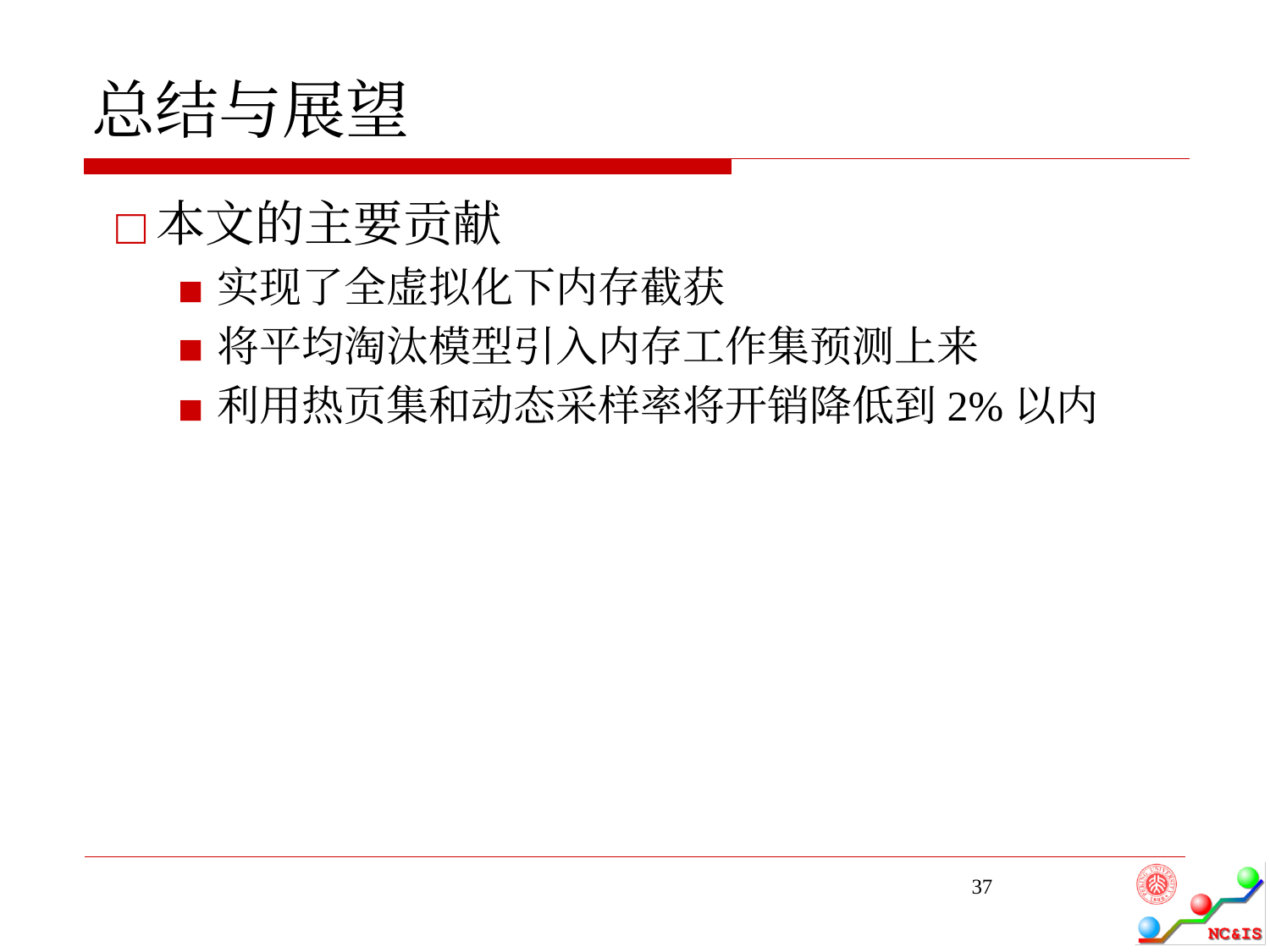

# 总结与展望
本文的主要贡献
实现了全虚拟化下内存截获
将平均淘汰模型引入内存工作集预测上来
利用热页集和动态采样率将开销降低到2%以内

37